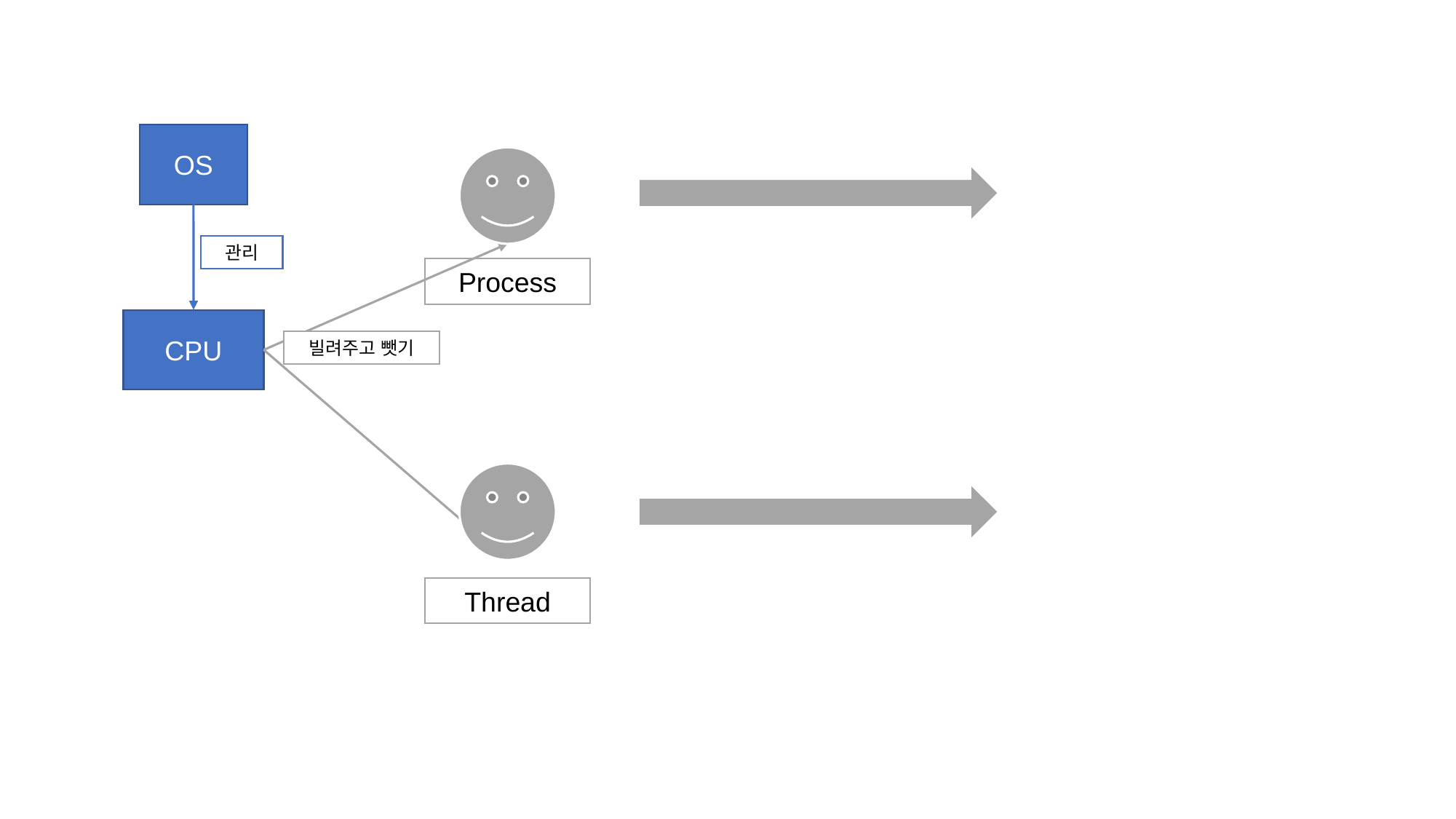

OS

관리
Process
CPU
빌려주고 뺏기

Thread